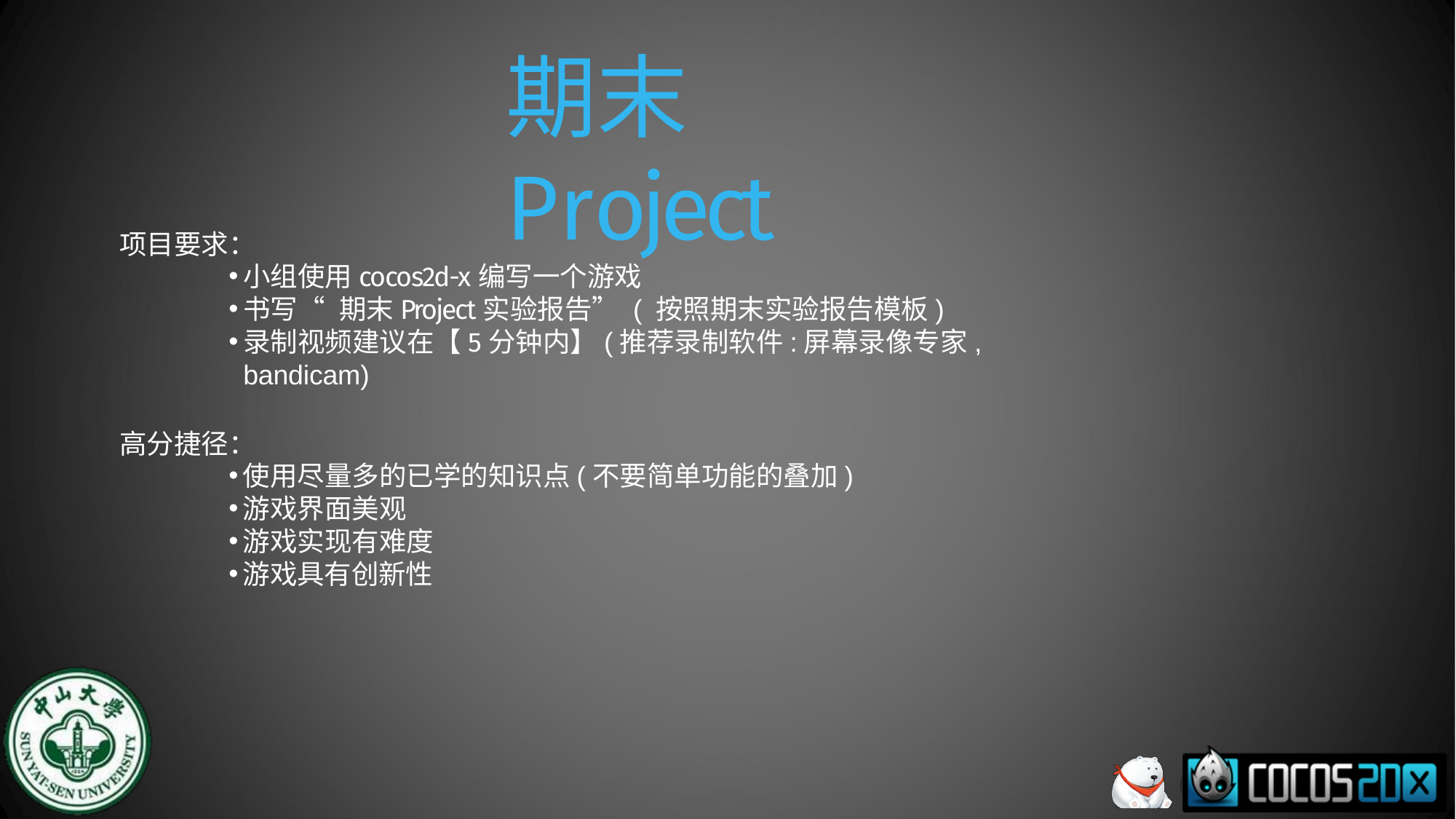

# 期末Project
项目要求：
小组使用cocos2d-x编写一个游戏
书写“期末Project实验报告”(按照期末实验报告模板)
录制视频建议在【5分钟内】(推荐录制软件:屏幕录像专家, bandicam)

高分捷径：
使用尽量多的已学的知识点(不要简单功能的叠加)
游戏界面美观
游戏实现有难度
游戏具有创新性